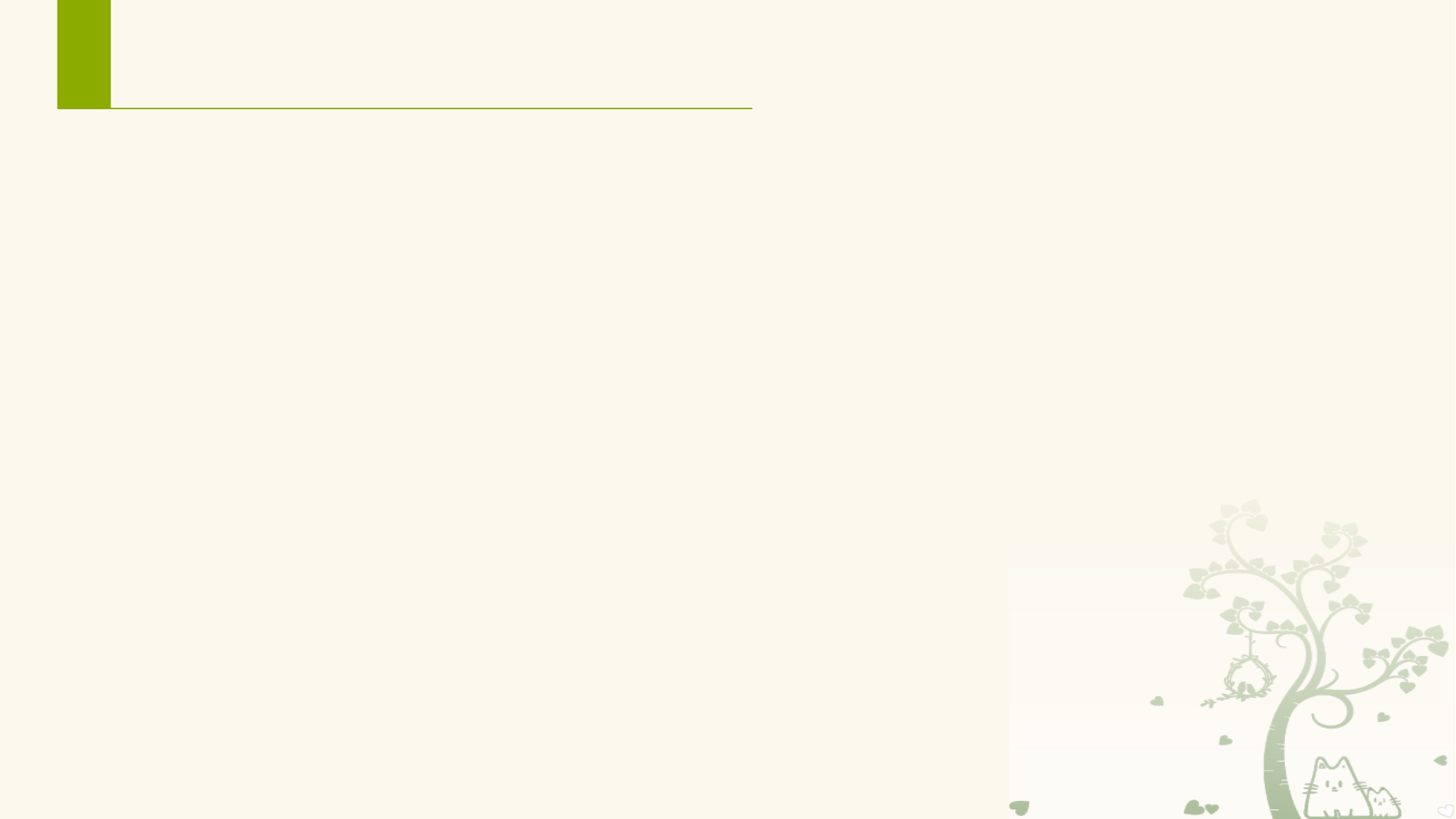

# 试一试
ServiceConnection接口中onServiceConnected()方法触发条件描述正确的是？
bindService()方法执行成功后
bindService()方法执行成功，同时onBind()方法返回非空IBinder对象
Service的onCreate()和onBind()方法执行成功后
Service的onCreate()和onStartCommand()方法执行成功后